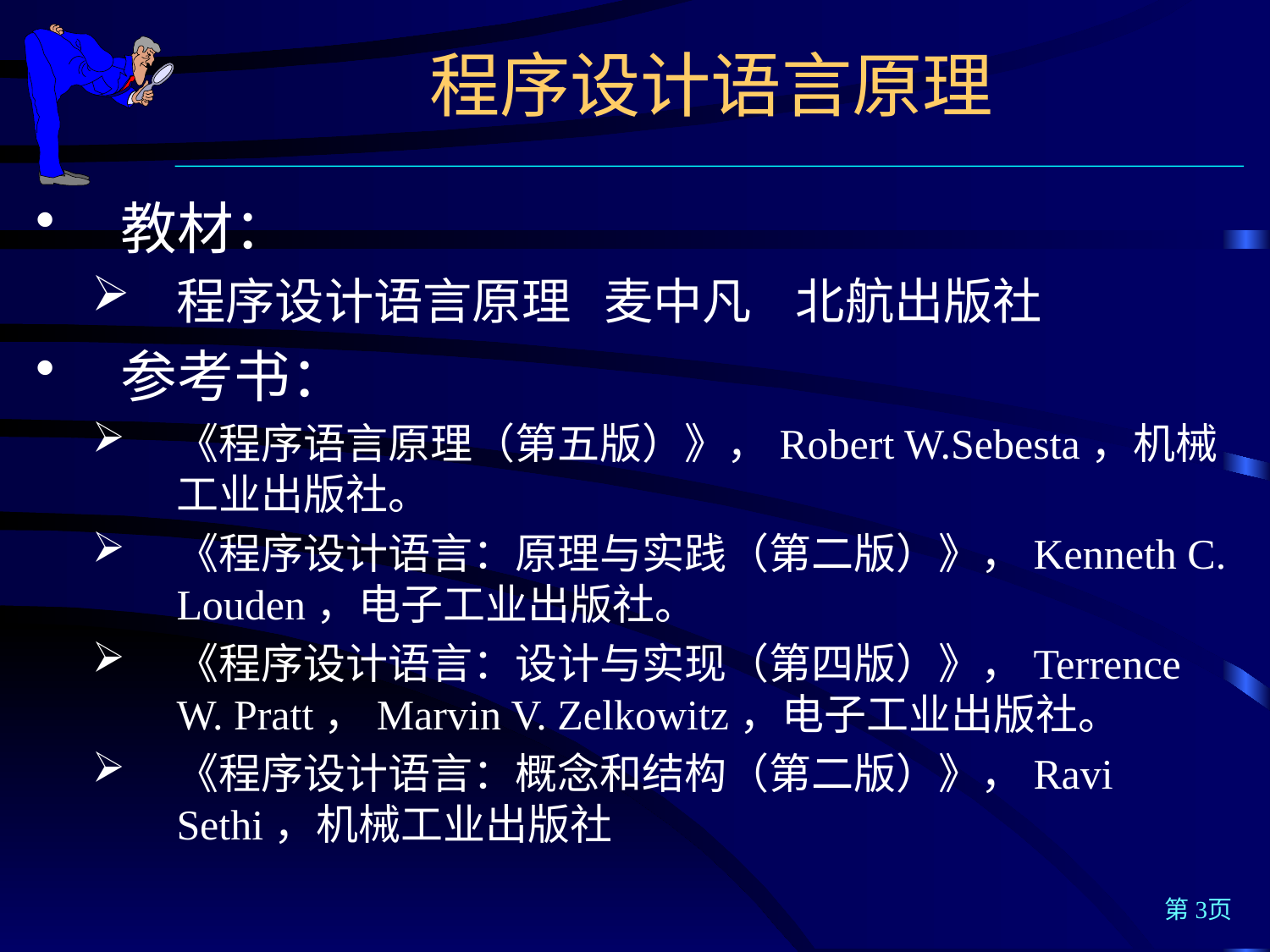

程序设计语言原理
教材：
程序设计语言原理   麦中凡    北航出版社
参考书：
《程序语言原理（第五版）》，Robert W.Sebesta，机械工业出版社。
《程序设计语言：原理与实践（第二版）》，Kenneth C. Louden，电子工业出版社。
《程序设计语言：设计与实现（第四版）》，Terrence W. Pratt，Marvin V. Zelkowitz，电子工业出版社。
《程序设计语言：概念和结构（第二版）》，Ravi Sethi，机械工业出版社
第3页